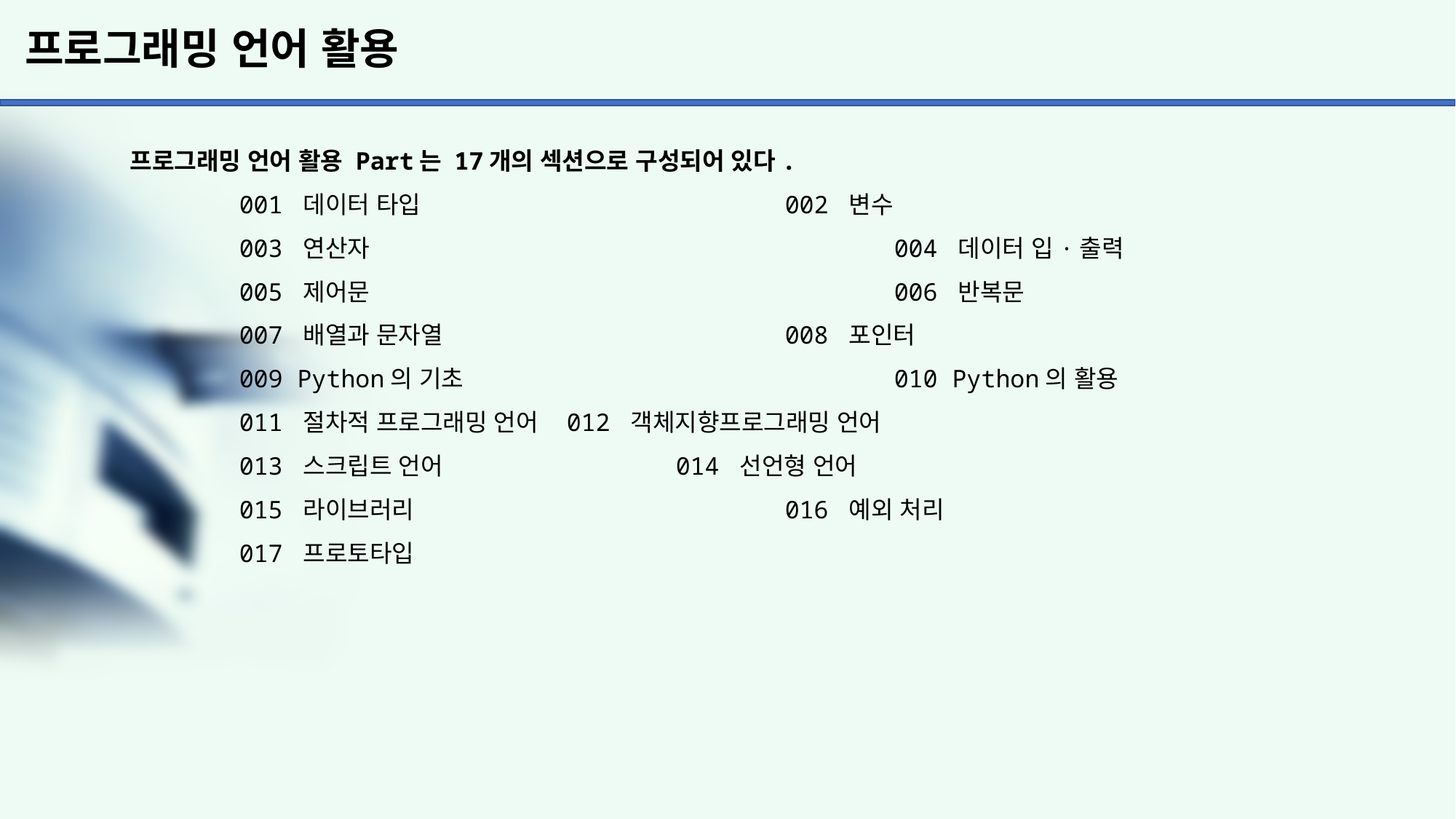

# 프로그래밍 언어 활용
프로그래밍 언어 활용 Part는 17개의 섹션으로 구성되어 있다.
	001 데이터 타입 				002 변수
	003 연산자					004 데이터 입·출력
	005 제어문					006 반복문
	007 배열과 문자열				008 포인터
	009 Python의 기초				010 Python의 활용
	011 절차적 프로그래밍 언어 	012 객체지향프로그래밍 언어
	013 스크립트 언어 			014 선언형 언어
	015 라이브러리 				016 예외 처리
	017 프로토타입